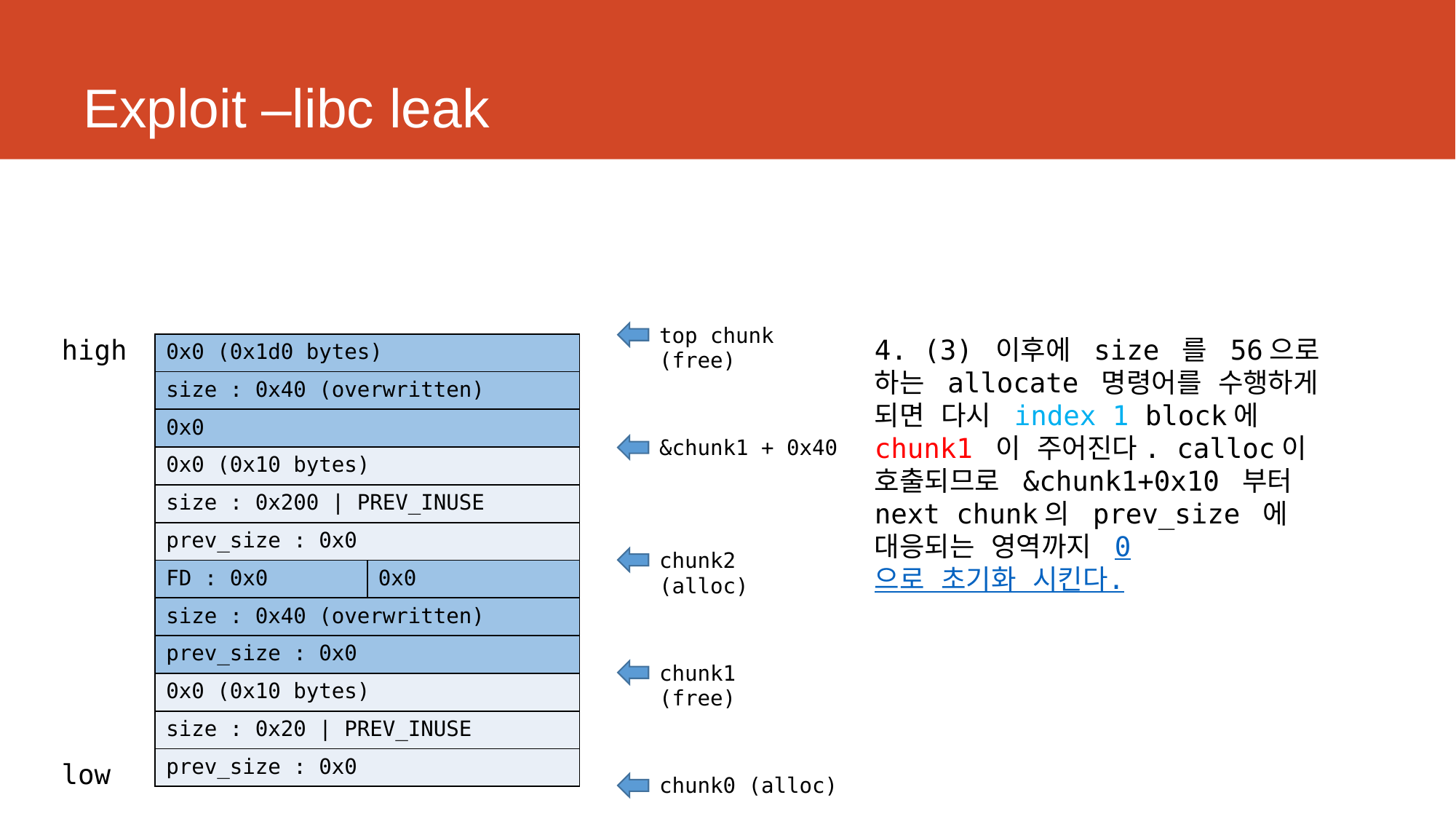

# Exploit –libc leak
top chunk
(free)

high
4. (3) 이후에 size 를 56으로 하는 allocate 명령어를 수행하게 되면 다시 index 1 block에 chunk1 이 주어진다. calloc이 호출되므로 &chunk1+0x10 부터 next chunk의 prev_size 에 대응되는 영역까지 0으로 초기화 시킨다.

| 0x0 (0x1d0 bytes) |  |
| --- | --- |
| size : 0x40 (overwritten) |  |
| 0x0 |  |
| 0x0 (0x10 bytes) |  |
| size : 0x200 | PREV\_INUSE |  |
| prev\_size : 0x0 |  |
| FD : 0x0 | 0x0 |
| size : 0x40 (overwritten) |  |
| prev\_size : 0x0 |  |
| 0x0 (0x10 bytes) |  |
| size : 0x20 | PREV\_INUSE |  |
| prev\_size : 0x0 |  |
&chunk1 + 0x40

chunk2
(alloc)

chunk1
(free)

low
chunk0 (alloc)